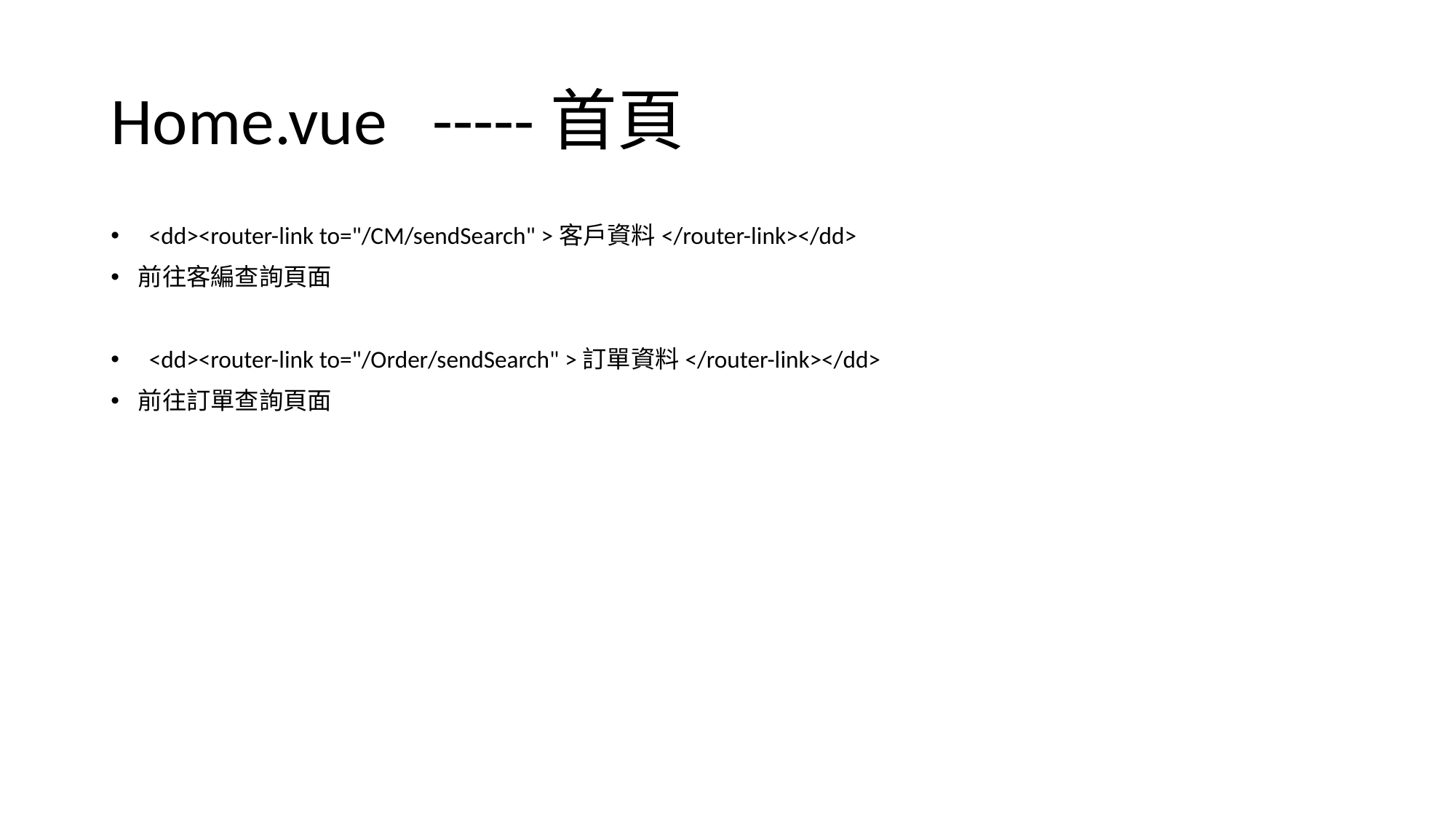

# Home.vue   -----首頁
  <dd><router-link to="/CM/sendSearch" >客戶資料</router-link></dd>
前往客編查詢頁面

  <dd><router-link to="/Order/sendSearch" >訂單資料</router-link></dd>
前往訂單查詢頁面